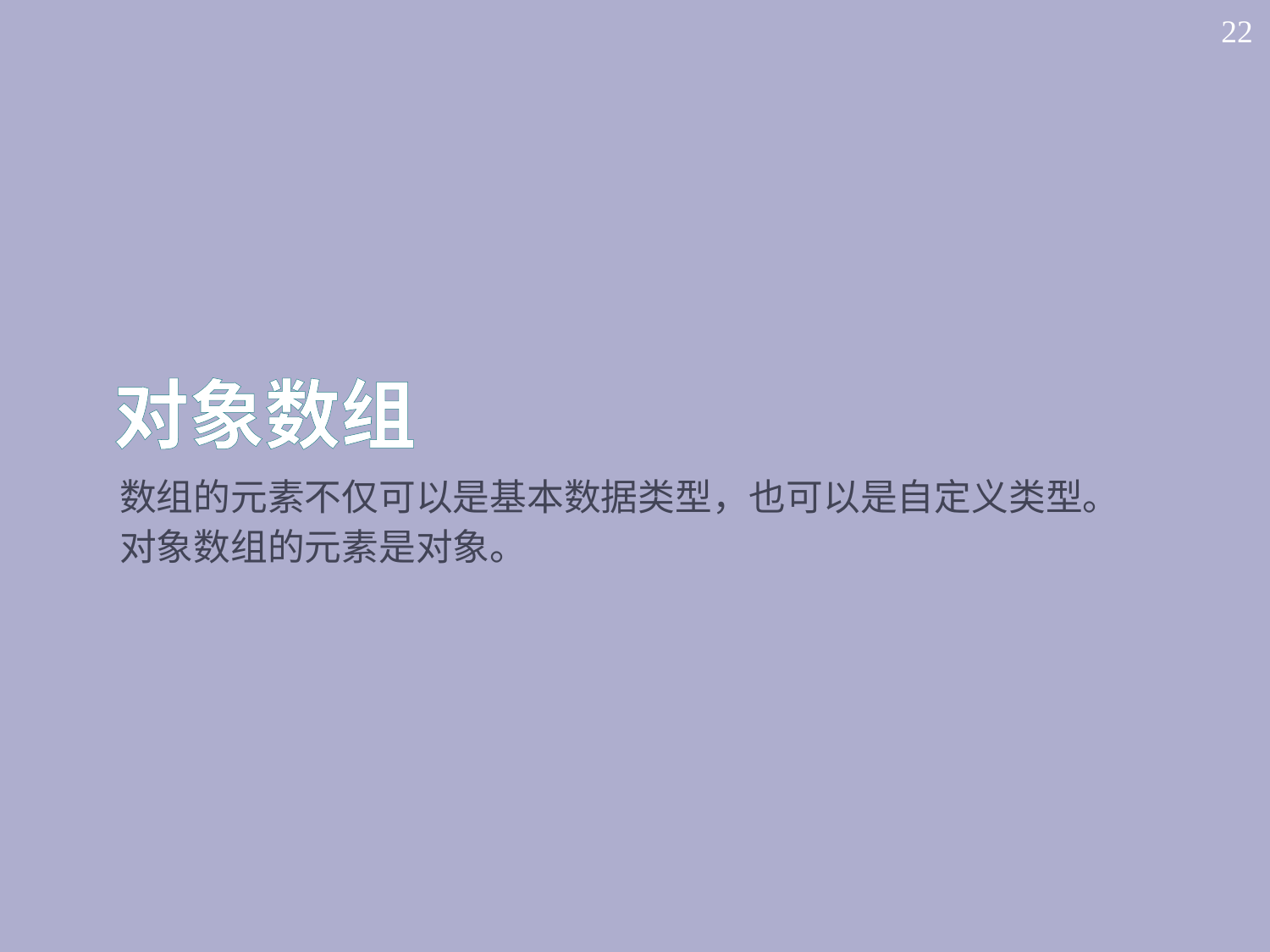

22
# 对象数组
数组的元素不仅可以是基本数据类型，也可以是自定义类型。
对象数组的元素是对象。